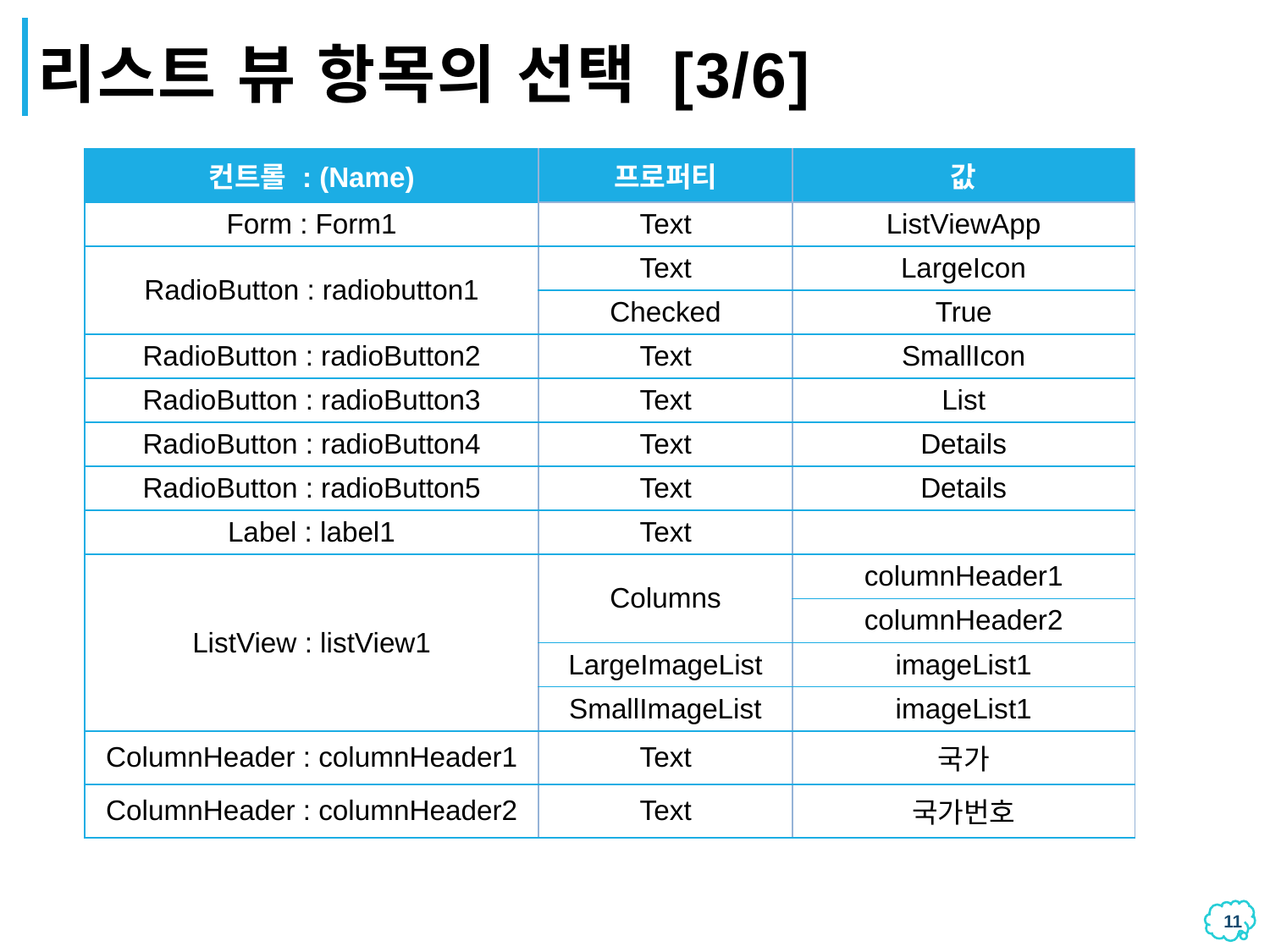

# 리스트 뷰 항목의 선택 [3/6]
| 컨트롤 : (Name) | 프로퍼티 | 값 |
| --- | --- | --- |
| Form : Form1 | Text | ListViewApp |
| RadioButton : radiobutton1 | Text | LargeIcon |
|  | Checked | True |
| RadioButton : radioButton2 | Text | SmallIcon |
| RadioButton : radioButton3 | Text | List |
| RadioButton : radioButton4 | Text | Details |
| RadioButton : radioButton5 | Text | Details |
| Label : label1 | Text |  |
| ListView : listView1 | Columns | columnHeader1 |
|  |  | columnHeader2 |
|  | LargeImageList | imageList1 |
|  | SmallImageList | imageList1 |
| ColumnHeader : columnHeader1 | Text | 국가 |
| ColumnHeader : columnHeader2 | Text | 국가번호 |
11